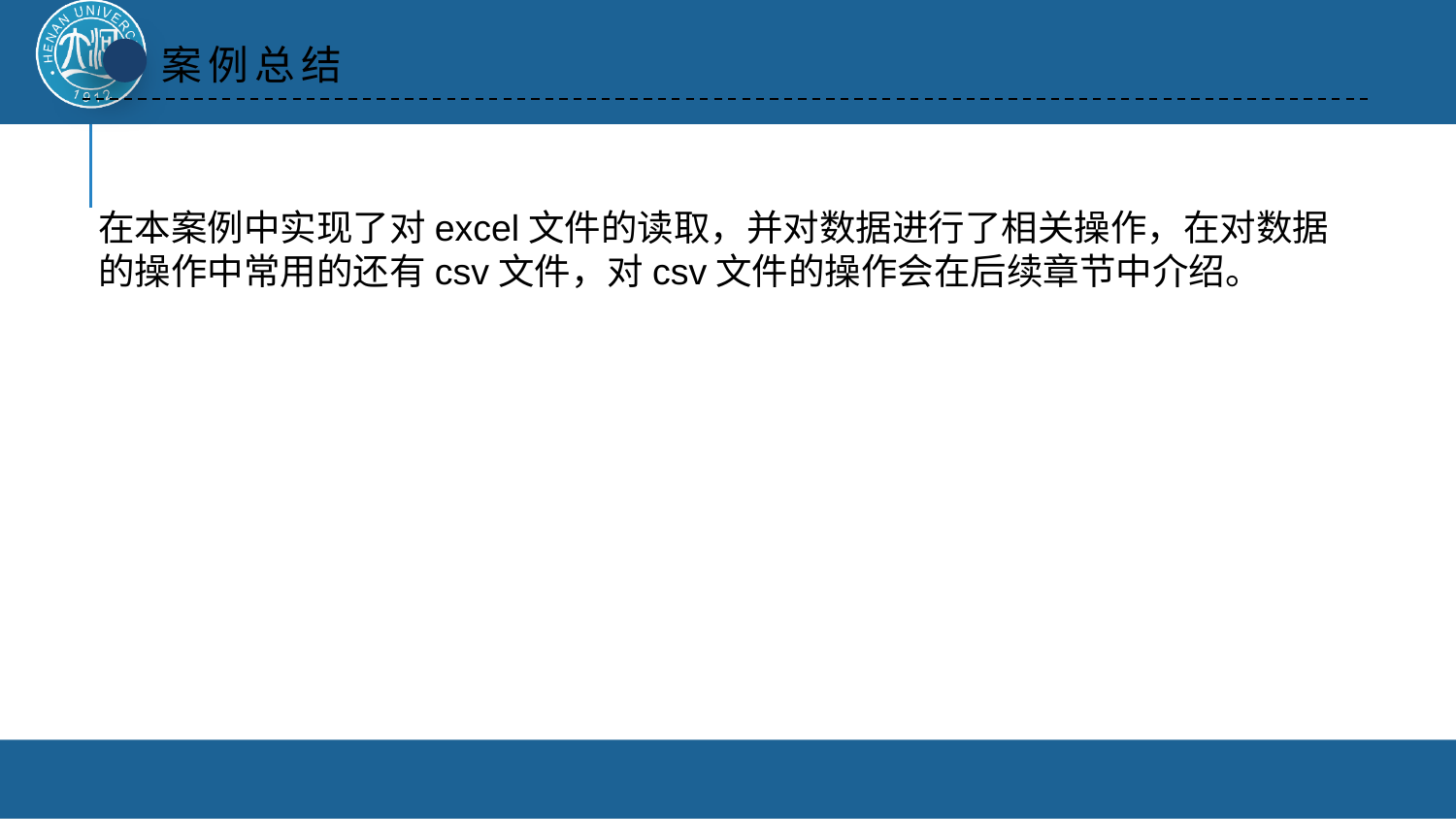

案例总结

在本案例中实现了对excel文件的读取，并对数据进行了相关操作，在对数据的操作中常用的还有csv文件，对csv文件的操作会在后续章节中介绍。